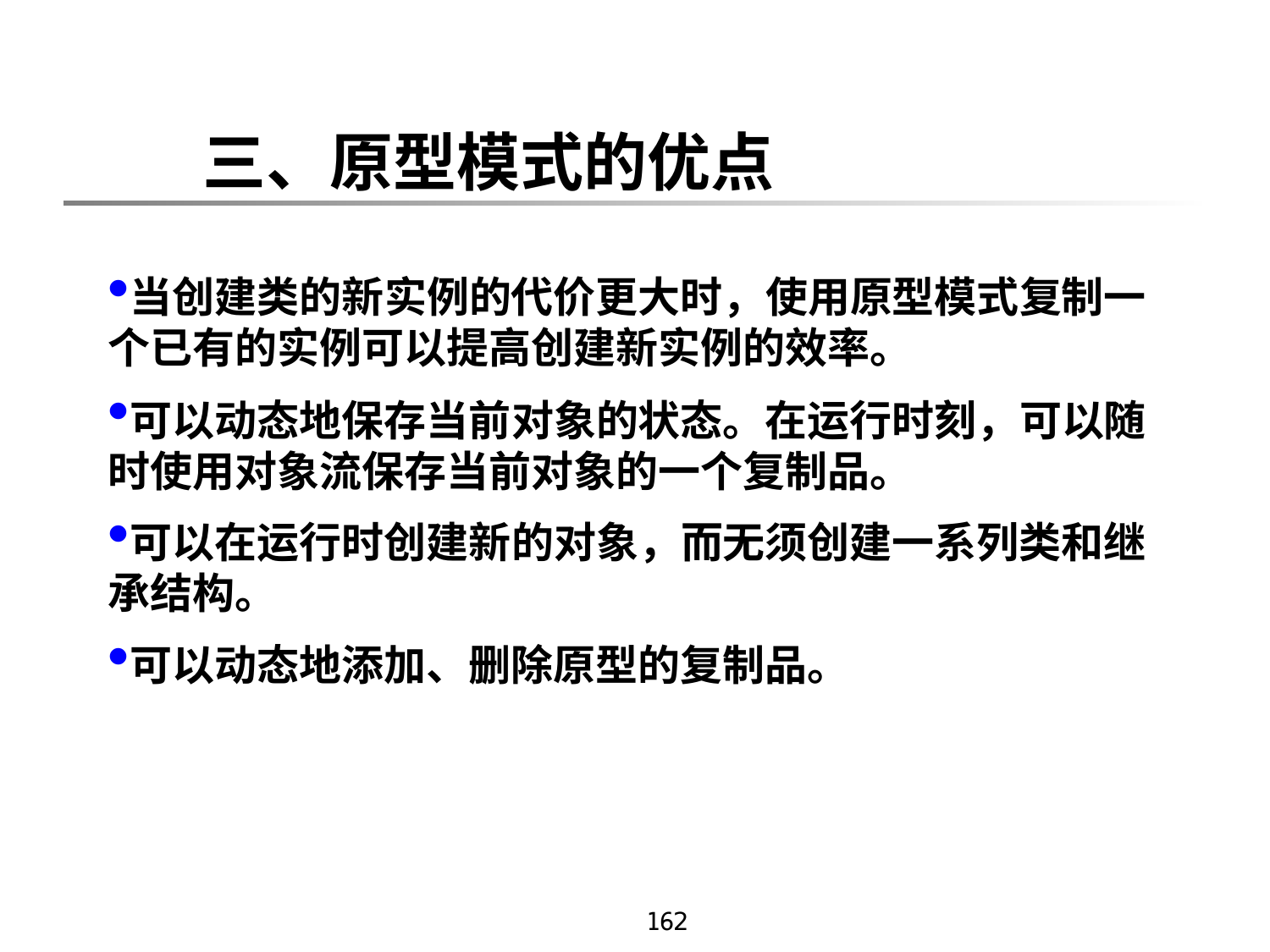

三、原型模式的优点

当创建类的新实例的代价更大时，使用原型模式复制一个已有的实例可以提高创建新实例的效率。
可以动态地保存当前对象的状态。在运行时刻，可以随时使用对象流保存当前对象的一个复制品。
可以在运行时创建新的对象，而无须创建一系列类和继承结构。
可以动态地添加、删除原型的复制品。

162